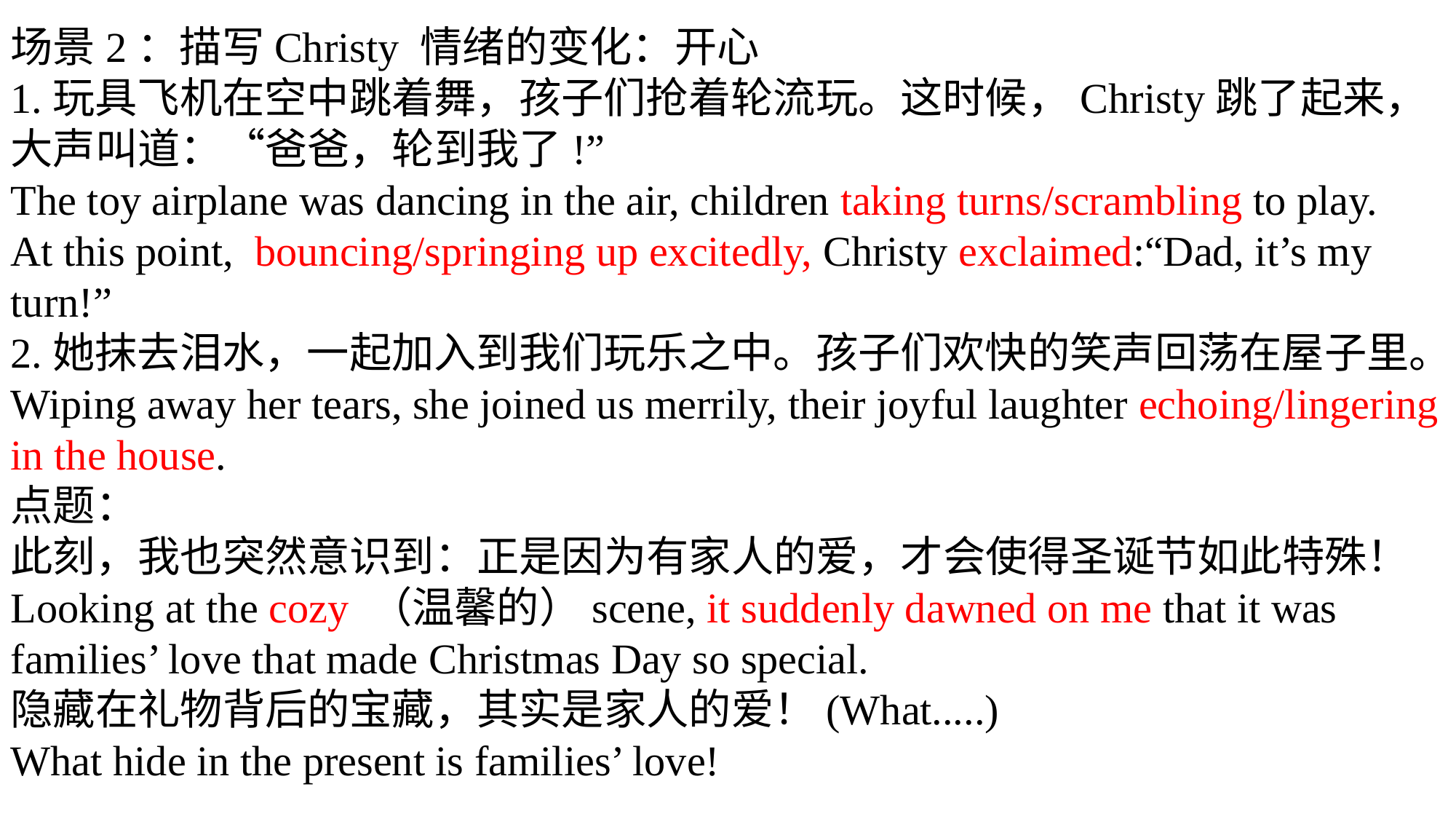

场景2：描写Christy 情绪的变化：开心
1.玩具飞机在空中跳着舞，孩子们抢着轮流玩。这时候，Christy跳了起来，大声叫道：“爸爸，轮到我了!”
The toy airplane was dancing in the air, children taking turns/scrambling to play.
At this point,  bouncing/springing up excitedly, Christy exclaimed:“Dad, it’s my turn!”
2.她抹去泪水，一起加入到我们玩乐之中。孩子们欢快的笑声回荡在屋子里。
Wiping away her tears, she joined us merrily, their joyful laughter echoing/lingering in the house.
点题：
此刻，我也突然意识到：正是因为有家人的爱，才会使得圣诞节如此特殊！
Looking at the cozy （温馨的）scene, it suddenly dawned on me that it was families’ love that made Christmas Day so special.
隐藏在礼物背后的宝藏，其实是家人的爱！(What.....)
What hide in the present is families’ love!